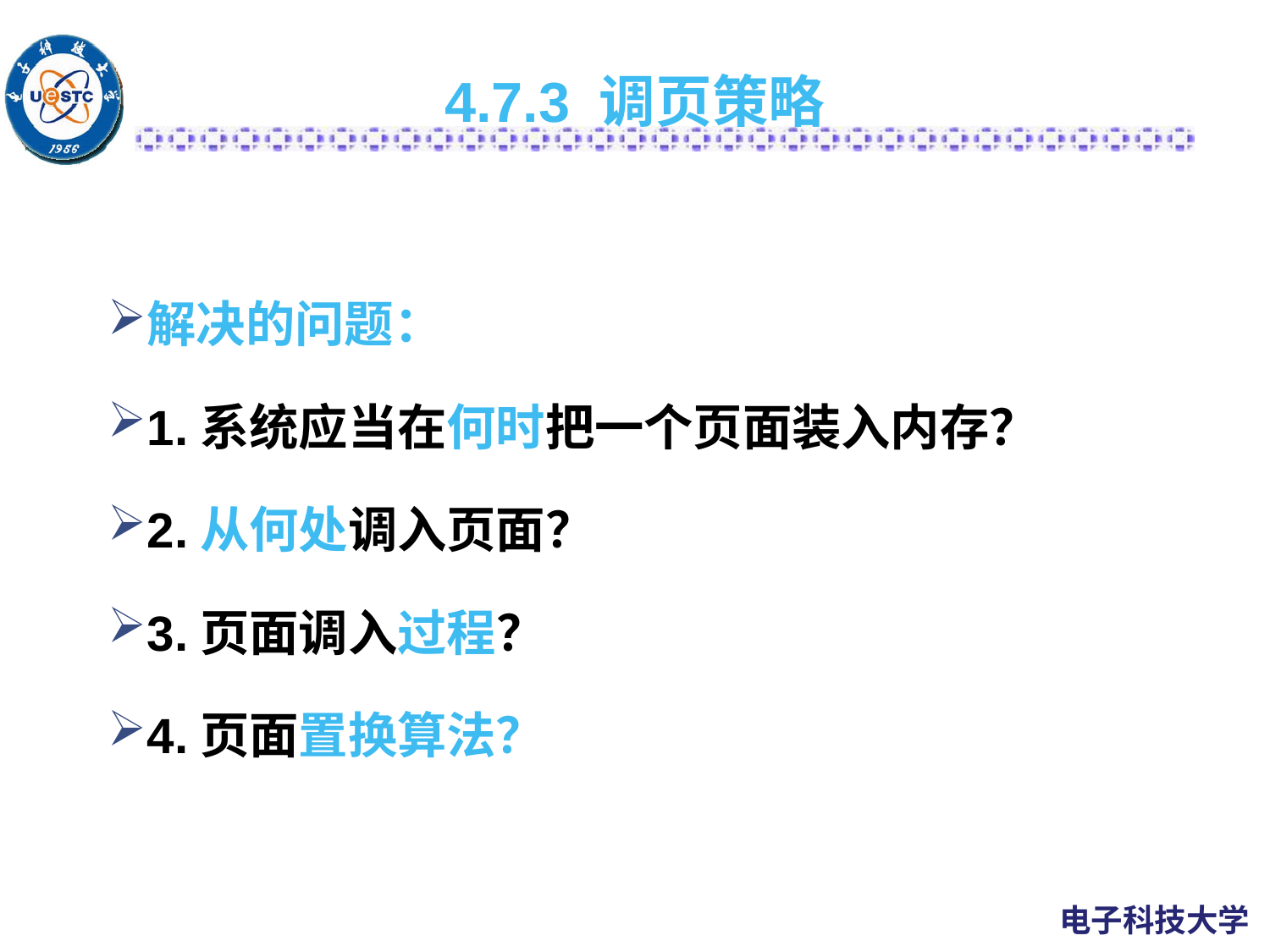

# 4.7.3 调页策略
解决的问题：
1.系统应当在何时把一个页面装入内存？
2.从何处调入页面？
3.页面调入过程？
4.页面置换算法？